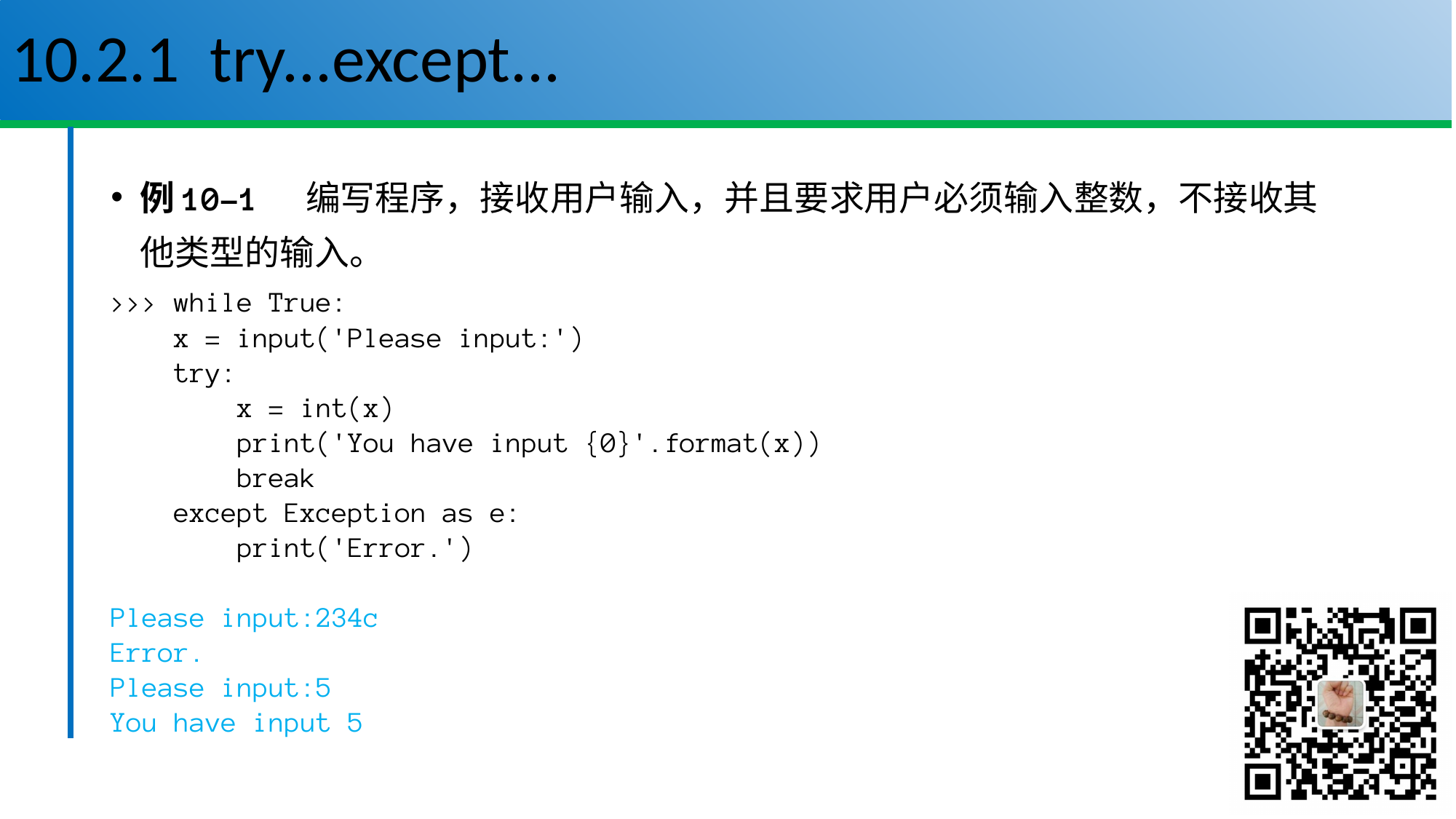

# 10.2.1  try...except...
例10-1  编写程序，接收用户输入，并且要求用户必须输入整数，不接收其他类型的输入。
>>> while True:
    x = input('Please input:')
    try:
        x = int(x)
        print('You have input {0}'.format(x))
        break
    except Exception as e:
        print('Error.')

Please input:234c
Error.
Please input:5
You have input 5
16